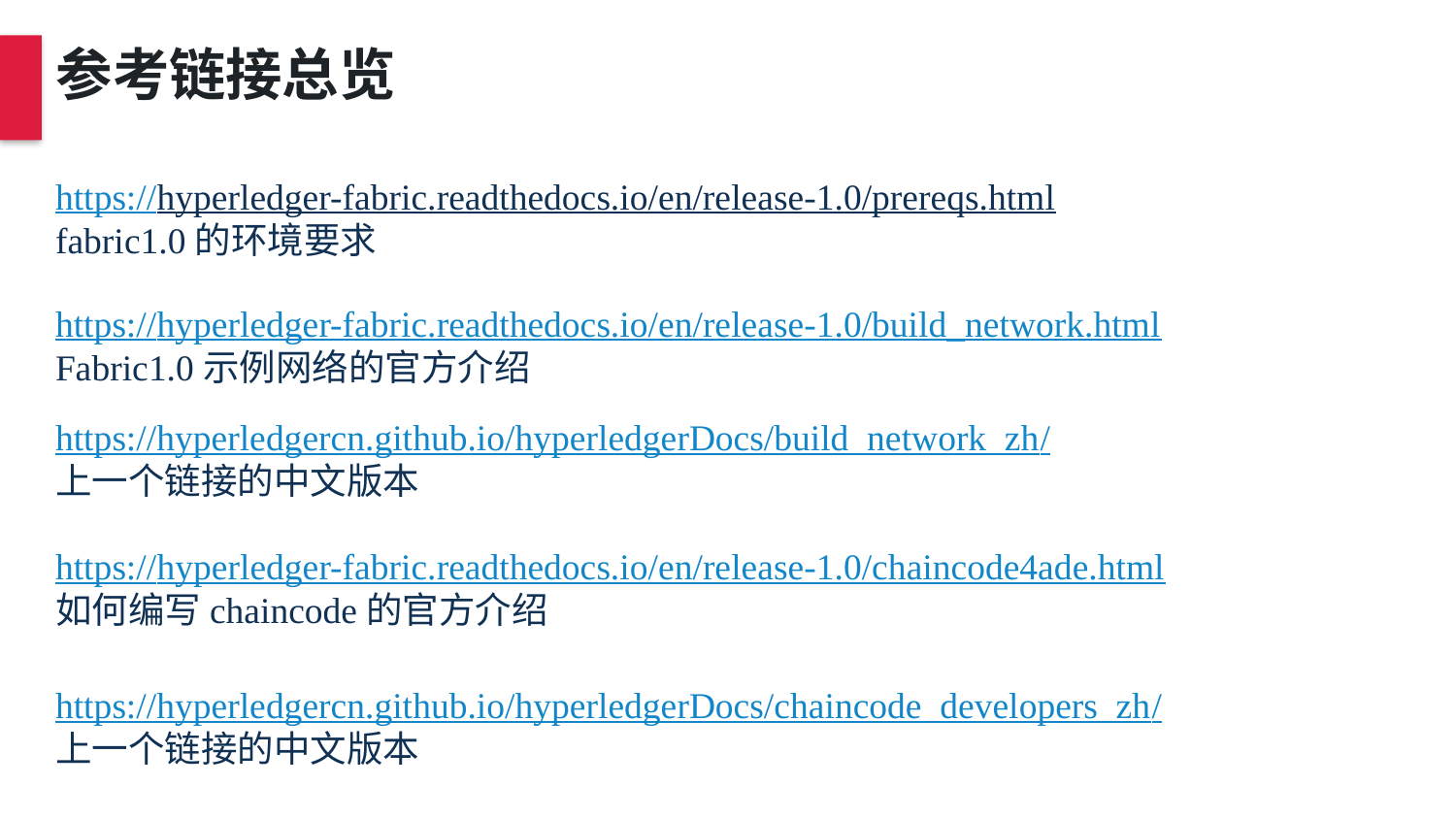

参考链接总览

https://hyperledger-fabric.readthedocs.io/en/release-1.0/prereqs.html
fabric1.0的环境要求
https://hyperledger-fabric.readthedocs.io/en/release-1.0/build_network.html
Fabric1.0示例网络的官方介绍
https://hyperledgercn.github.io/hyperledgerDocs/build_network_zh/
上一个链接的中文版本
https://hyperledger-fabric.readthedocs.io/en/release-1.0/chaincode4ade.html
如何编写chaincode的官方介绍
https://hyperledgercn.github.io/hyperledgerDocs/chaincode_developers_zh/
上一个链接的中文版本